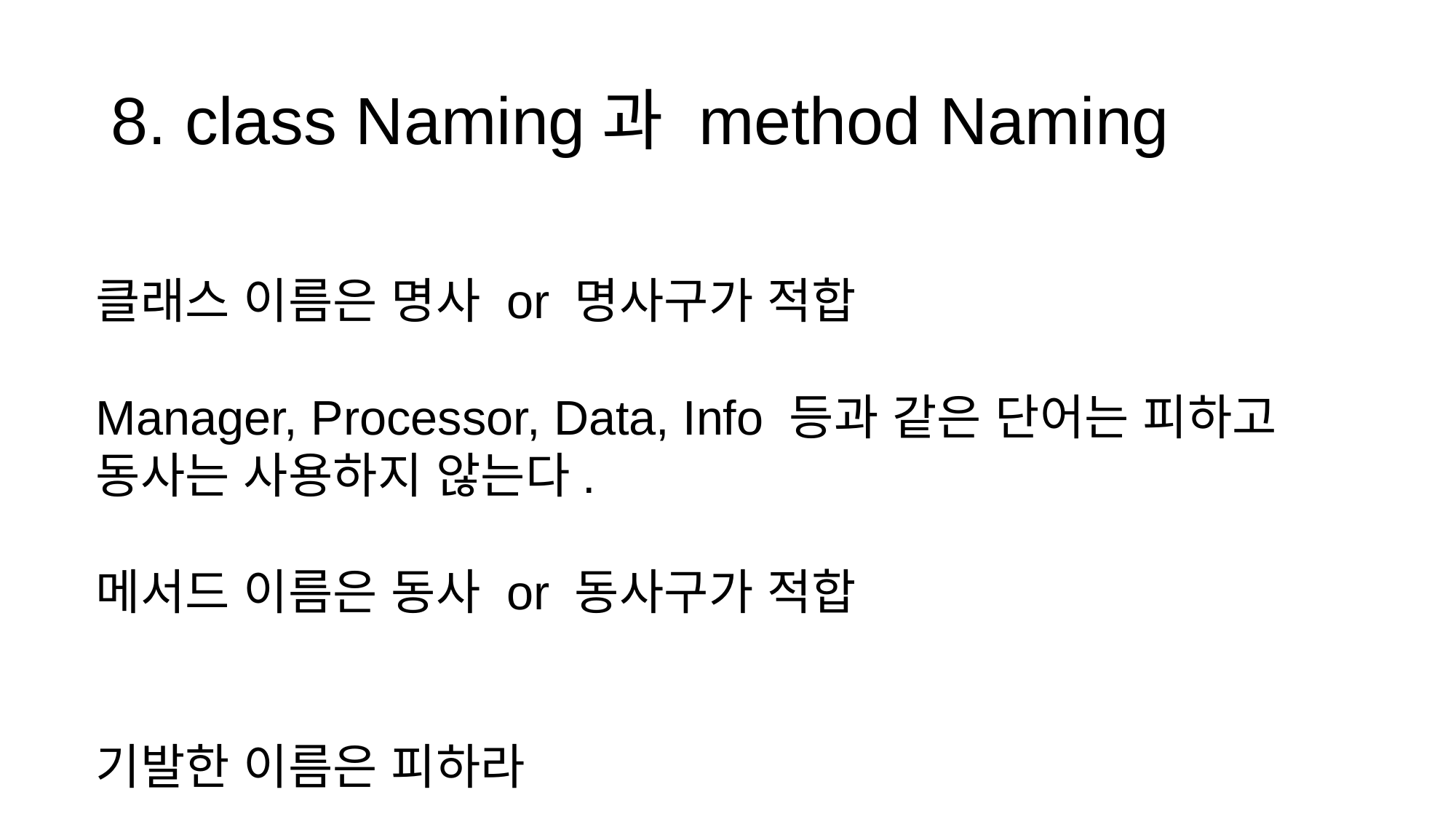

# 8. class Naming과 method Naming
클래스 이름은 명사 or 명사구가 적합

Manager, Processor, Data, Info 등과 같은 단어는 피하고 동사는 사용하지 않는다.

메서드 이름은 동사 or 동사구가 적합

기발한 이름은 피하라